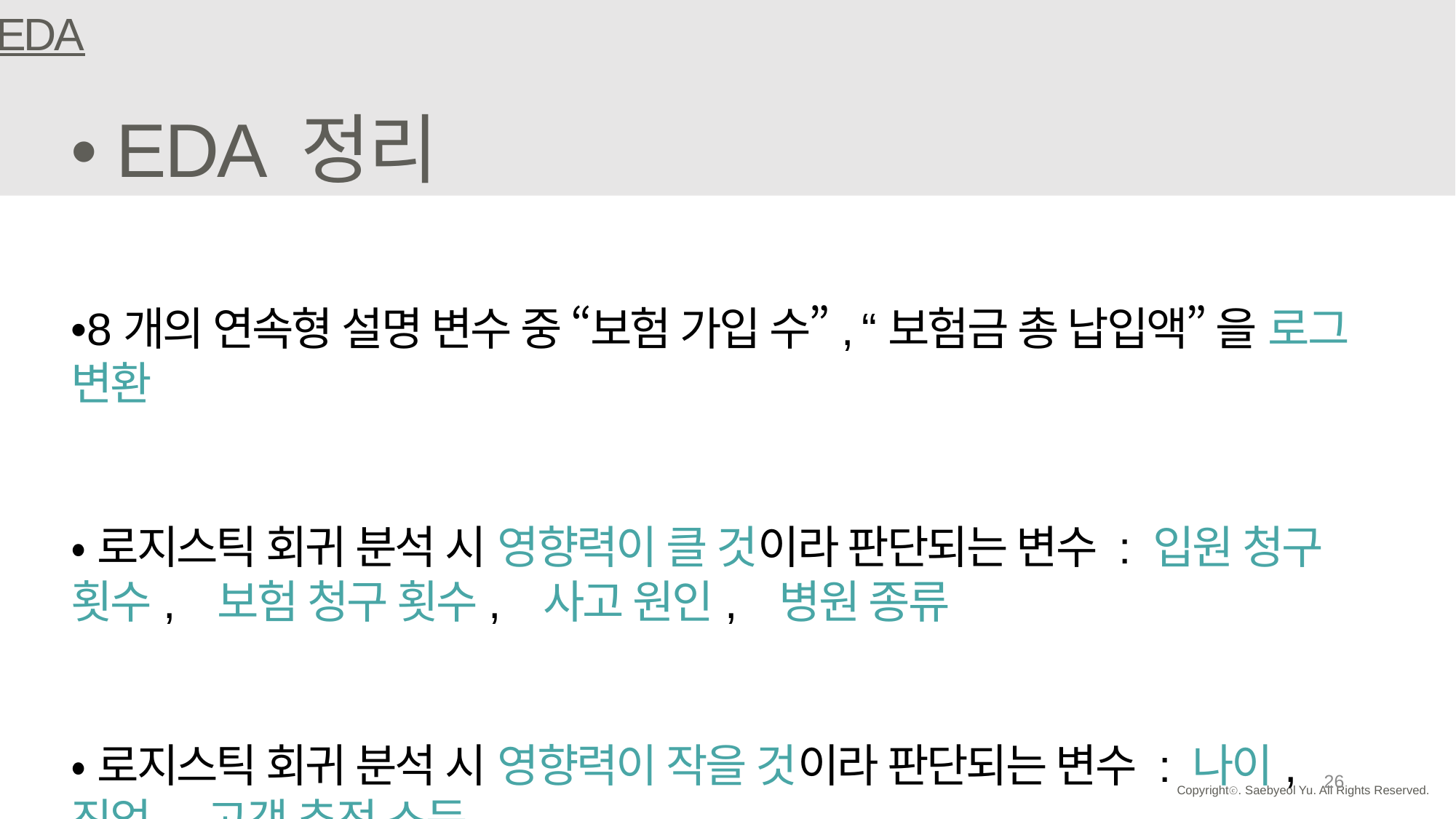

EDA
• EDA 정리
•8개의 연속형 설명 변수 중 “보험 가입 수”, “보험금 총 납입액” 을 로그 변환

•로지스틱 회귀 분석 시 영향력이 클 것이라 판단되는 변수 : 입원 청구 횟수,   보험 청구 횟수,   사고 원인,   병원 종류

•로지스틱 회귀 분석 시 영향력이 작을 것이라 판단되는 변수 : 나이,   직업,  고객 추정 소득
26